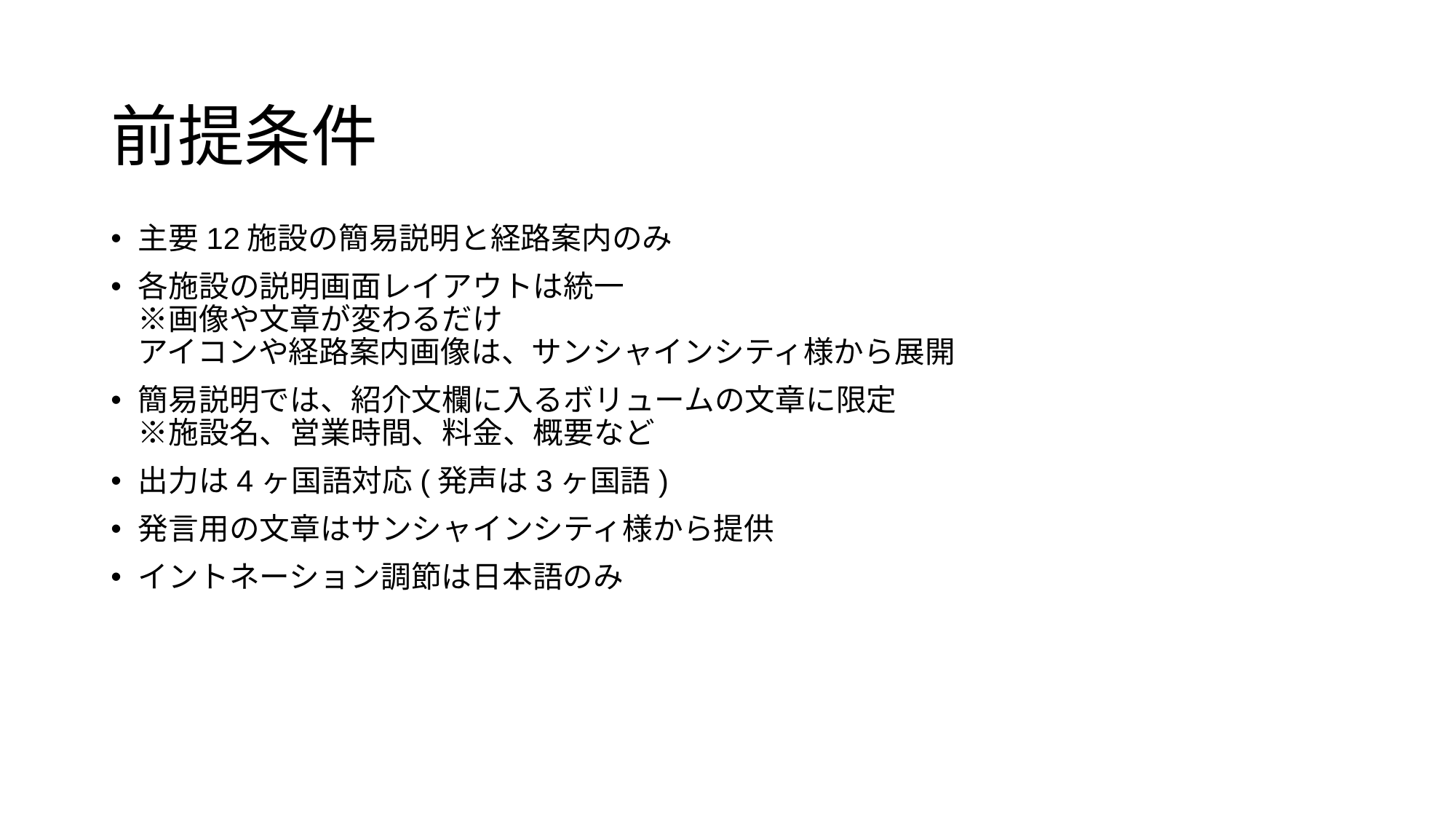

# 前提条件
主要12施設の簡易説明と経路案内のみ
各施設の説明画面レイアウトは統一
※画像や文章が変わるだけ
アイコンや経路案内画像は、サンシャインシティ様から展開
簡易説明では、紹介文欄に入るボリュームの文章に限定
※施設名、営業時間、料金、概要など
出力は4ヶ国語対応(発声は3ヶ国語)
発言用の文章はサンシャインシティ様から提供
イントネーション調節は日本語のみ